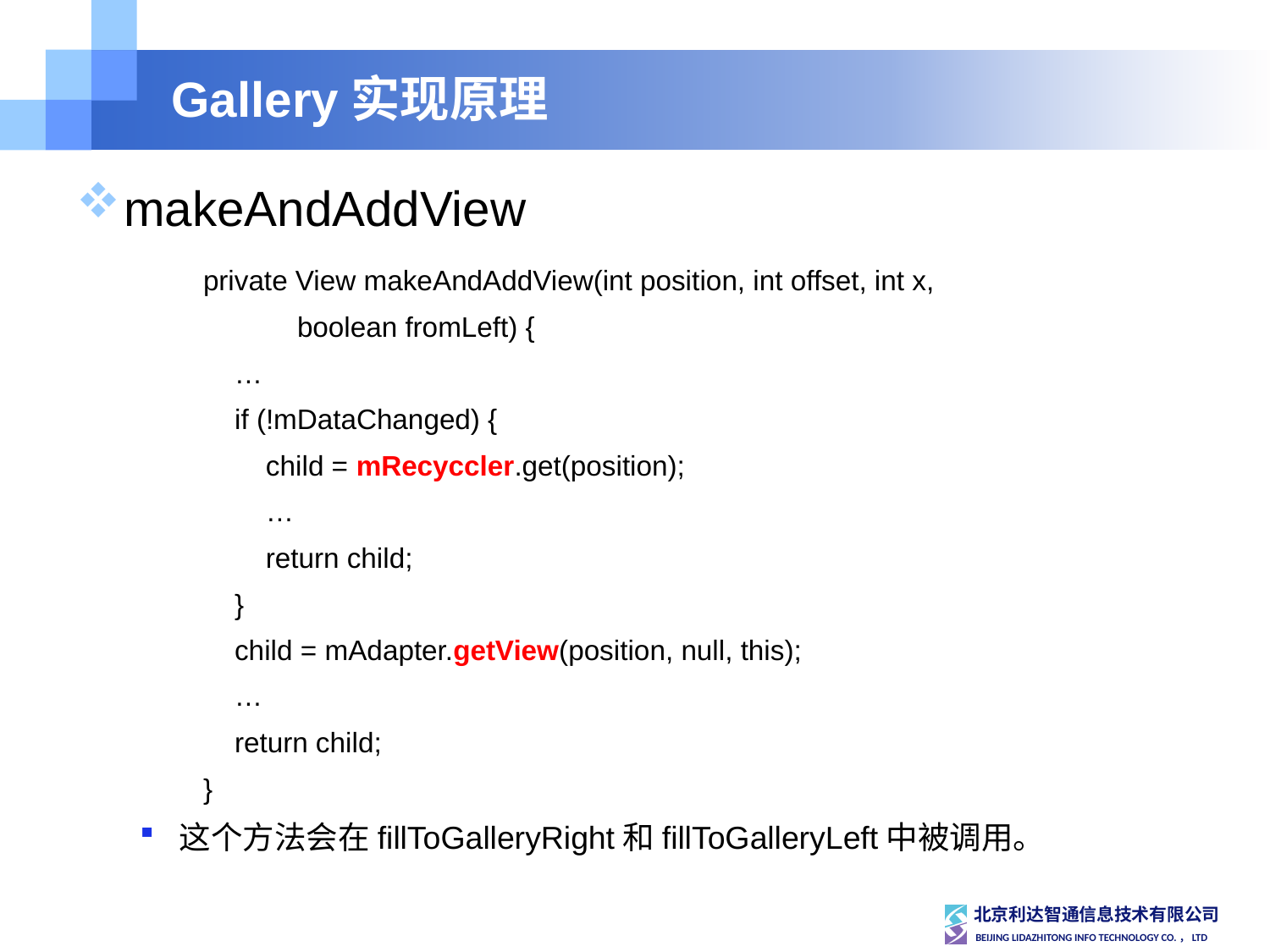

# Gallery实现原理
makeAndAddView
private View makeAndAddView(int position, int offset, int x,
            boolean fromLeft) {
    …
    if (!mDataChanged) {
        child = mRecyccler.get(position);
        …
        return child;
    }
    child = mAdapter.getView(position, null, this);
    …
    return child;
}
这个方法会在fillToGalleryRight和fillToGalleryLeft中被调用。